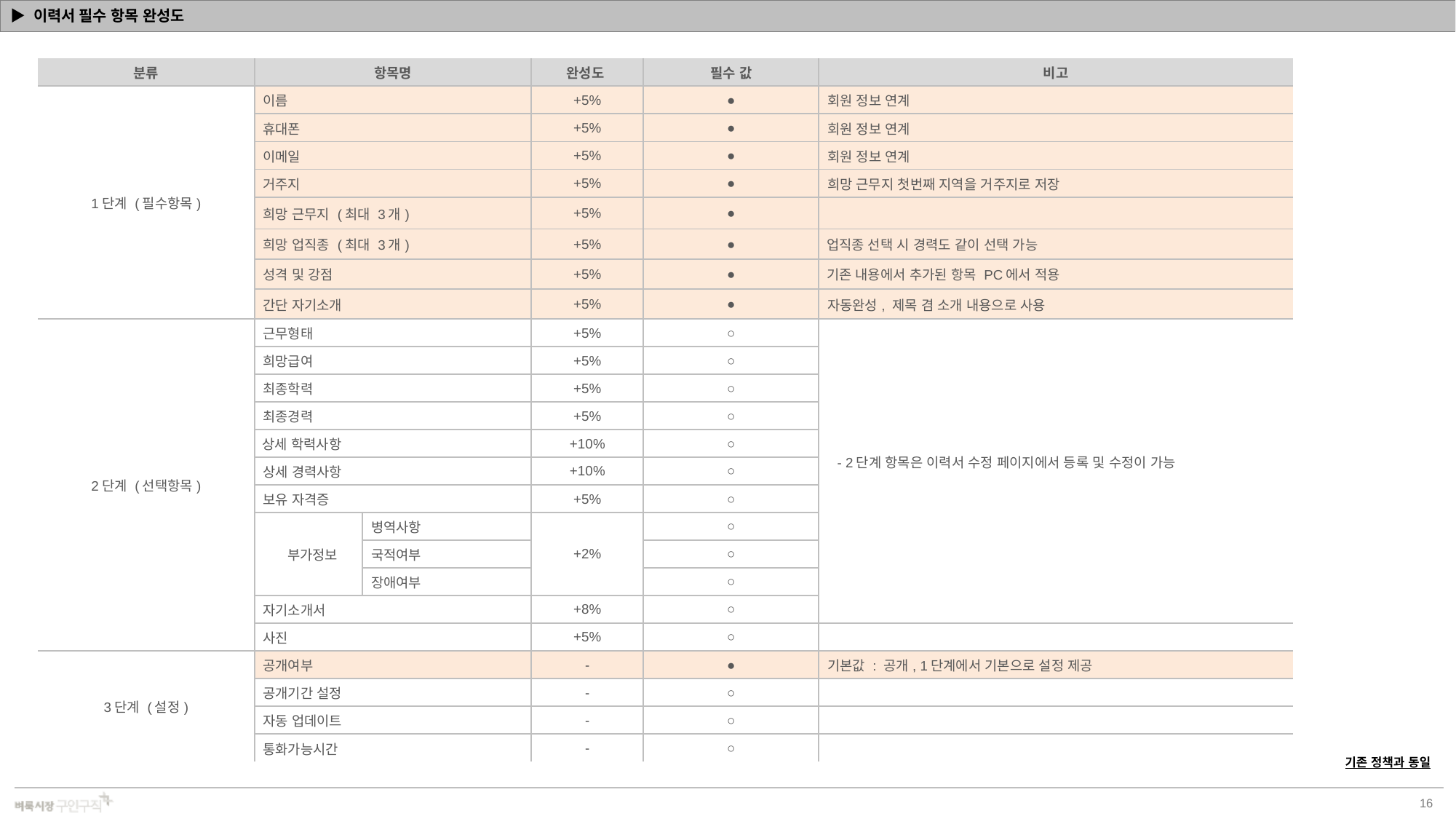

# ▶ 이력서 필수 항목 완성도
| 분류 | 항목명 |  | 완성도 | 필수 값 | 비고 |
| --- | --- | --- | --- | --- | --- |
| 1단계 (필수항목) | 이름 |  | +5% | ● | 회원 정보 연계 |
|  | 휴대폰 |  | +5% | ● | 회원 정보 연계 |
|  | 이메일 |  | +5% | ● | 회원 정보 연계 |
|  | 거주지 |  | +5% | ● | 희망 근무지 첫번째 지역을 거주지로 저장 |
|  | 희망 근무지 (최대 3개) |  | +5% | ● |  |
|  | 희망 업직종 (최대 3개) |  | +5% | ● | 업직종 선택 시 경력도 같이 선택 가능 |
|  | 성격 및 강점 |  | +5% | ● | 기존 내용에서 추가된 항목 PC에서 적용 |
|  | 간단 자기소개 |  | +5% | ● | 자동완성, 제목 겸 소개 내용으로 사용 |
| 2단계 (선택항목) | 근무형태 |  | +5% | ○ | - 2단계 항목은 이력서 수정 페이지에서 등록 및 수정이 가능 |
|  | 희망급여 |  | +5% | ○ |  |
|  | 최종학력 |  | +5% | ○ |  |
|  | 최종경력 |  | +5% | ○ |  |
|  | 상세 학력사항 |  | +10% | ○ |  |
|  | 상세 경력사항 |  | +10% | ○ |  |
|  | 보유 자격증 |  | +5% | ○ |  |
|  | 부가정보 | 병역사항 | +2% | ○ |  |
|  |  | 국적여부 |  | ○ |  |
|  |  | 장애여부 |  | ○ |  |
|  | 자기소개서 |  | +8% | ○ |  |
|  | 사진 |  | +5% | ○ |  |
| 3단계 (설정) | 공개여부 |  | - | ● | 기본값 : 공개, 1단계에서 기본으로 설정 제공 |
|  | 공개기간 설정 |  | - | ○ |  |
|  | 자동 업데이트 |  | - | ○ |  |
|  | 통화가능시간 |  | - | ○ |  |
기존 정책과 동일